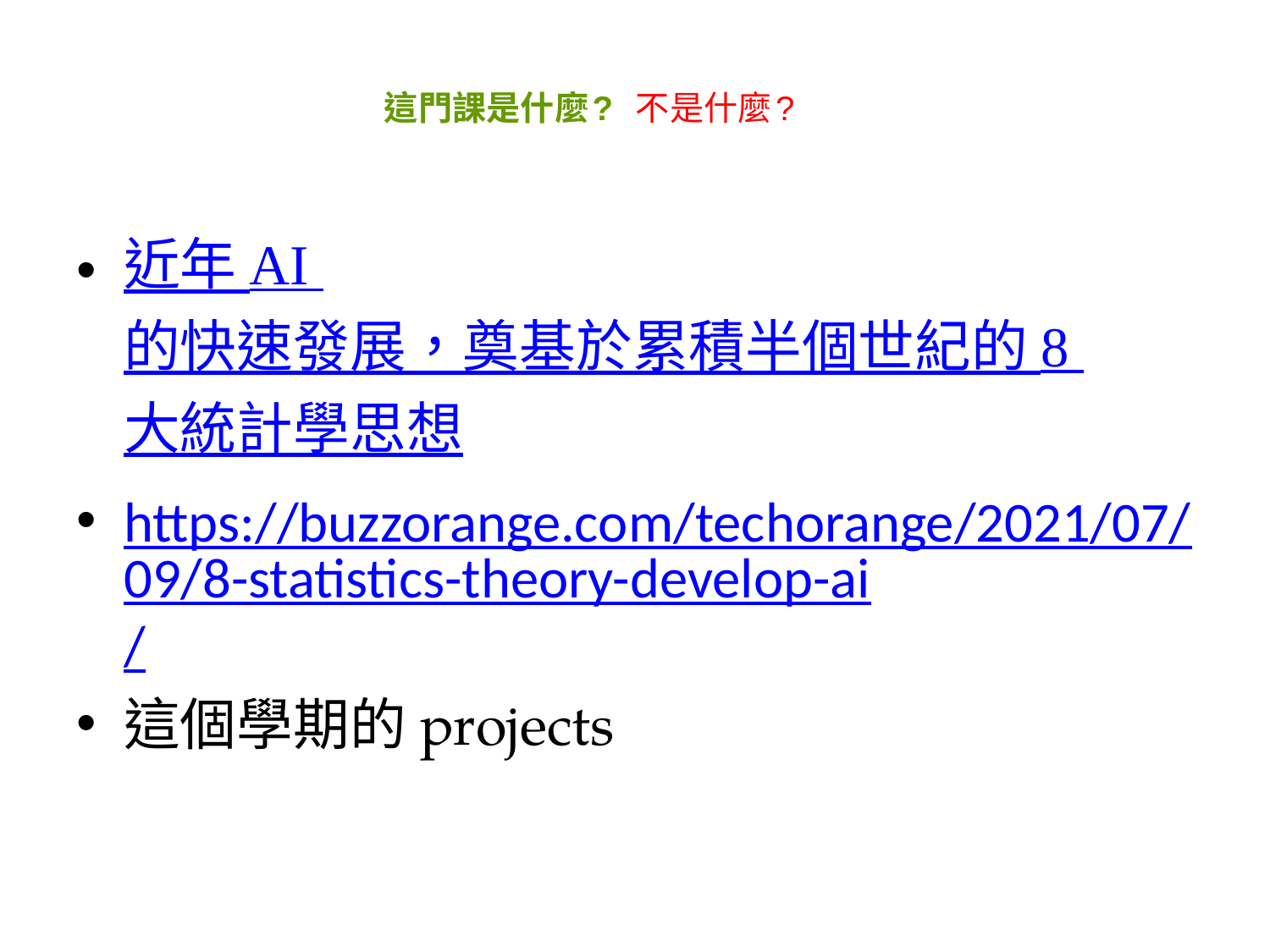

# 這門課是什麼?  不是什麼?
近年 AI 的快速發展，奠基於累積半個世紀的 8 大統計學思想
https://buzzorange.com/techorange/2021/07/09/8-statistics-theory-develop-ai/
這個學期的projects